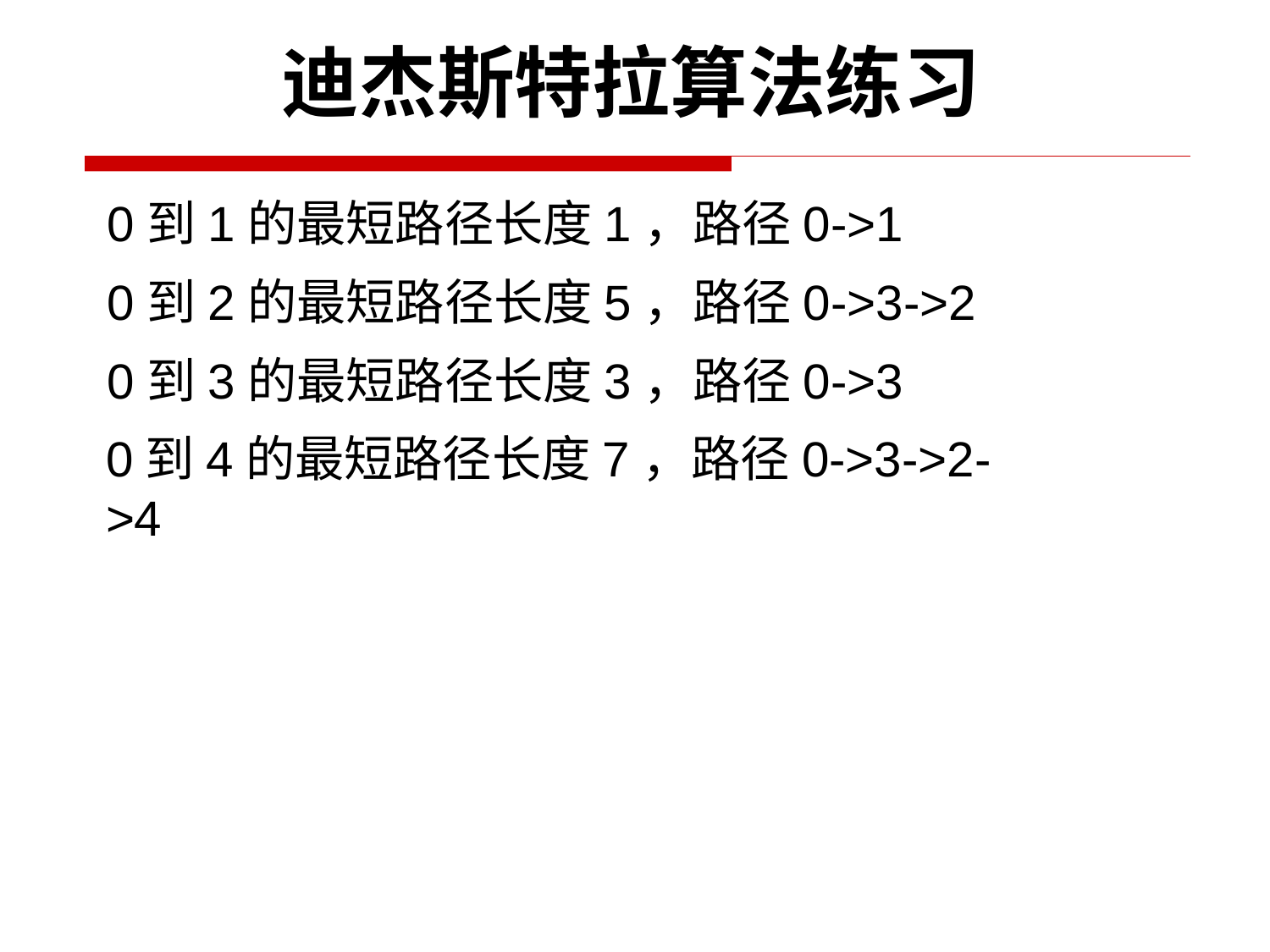

迪杰斯特拉算法练习
0到1的最短路径长度1，路径0->1
0到2的最短路径长度5，路径0->3->2
0到3的最短路径长度3，路径0->3
0到4的最短路径长度7，路径0->3->2->4